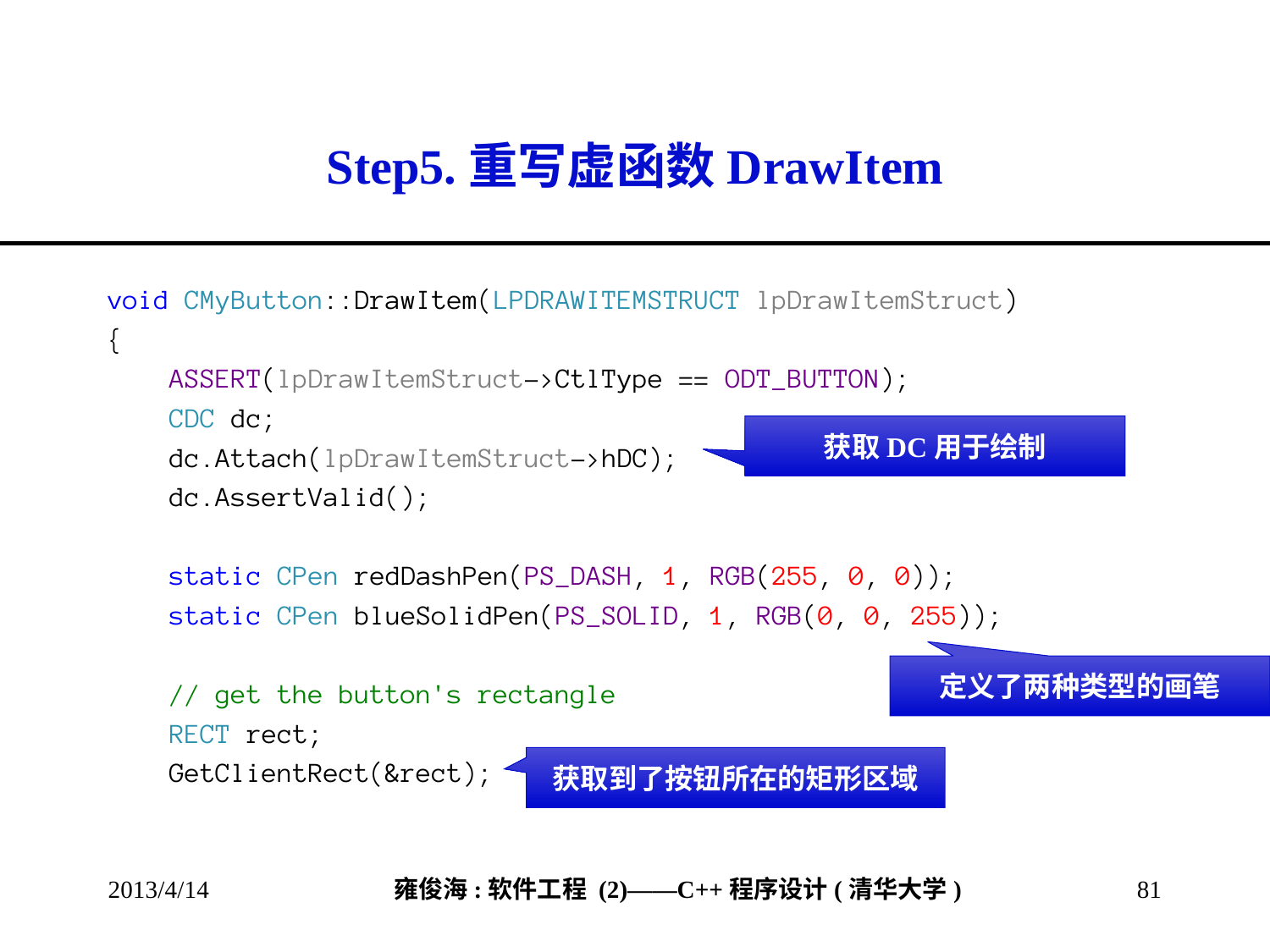

# Step5.重写虚函数DrawItem
void CMyButton::DrawItem(LPDRAWITEMSTRUCT lpDrawItemStruct)
{
    ASSERT(lpDrawItemStruct->CtlType == ODT_BUTTON);
    CDC dc;
    dc.Attach(lpDrawItemStruct->hDC);
    dc.AssertValid();

    static CPen redDashPen(PS_DASH, 1, RGB(255, 0, 0));
    static CPen blueSolidPen(PS_SOLID, 1, RGB(0, 0, 255));

    // get the button's rectangle
    RECT rect;
    GetClientRect(&rect);
获取DC用于绘制
定义了两种类型的画笔
获取到了按钮所在的矩形区域
2013/4/14
81